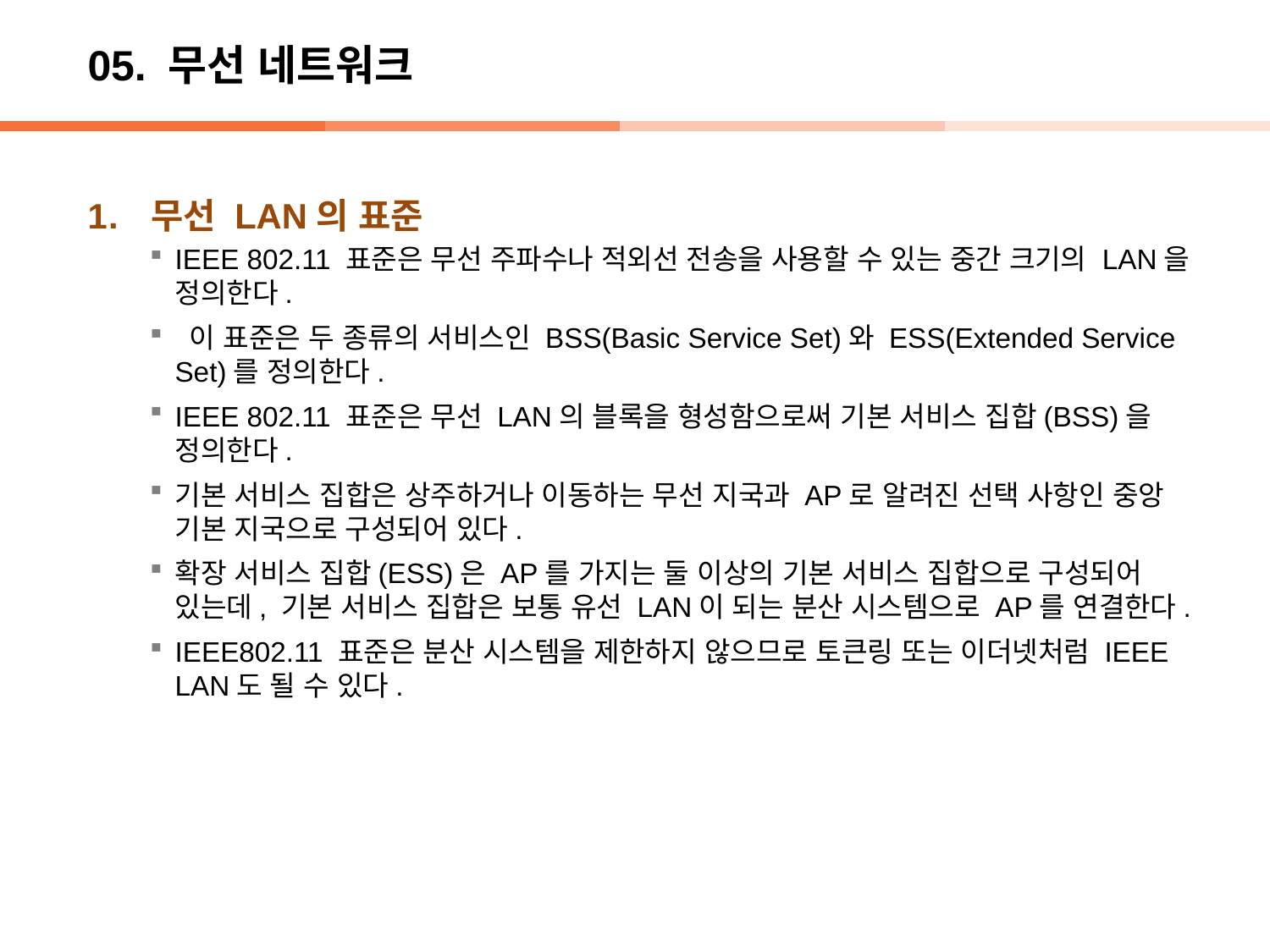

# 05. 무선 네트워크
무선 LAN의 표준
IEEE 802.11 표준은 무선 주파수나 적외선 전송을 사용할 수 있는 중간 크기의 LAN을 정의한다.
 이 표준은 두 종류의 서비스인 BSS(Basic Service Set)와 ESS(Extended Service Set)를 정의한다.
IEEE 802.11 표준은 무선 LAN의 블록을 형성함으로써 기본 서비스 집합(BSS)을 정의한다.
기본 서비스 집합은 상주하거나 이동하는 무선 지국과 AP로 알려진 선택 사항인 중앙 기본 지국으로 구성되어 있다.
확장 서비스 집합(ESS)은 AP를 가지는 둘 이상의 기본 서비스 집합으로 구성되어 있는데, 기본 서비스 집합은 보통 유선 LAN이 되는 분산 시스템으로 AP를 연결한다.
IEEE802.11 표준은 분산 시스템을 제한하지 않으므로 토큰링 또는 이더넷처럼 IEEE LAN도 될 수 있다.